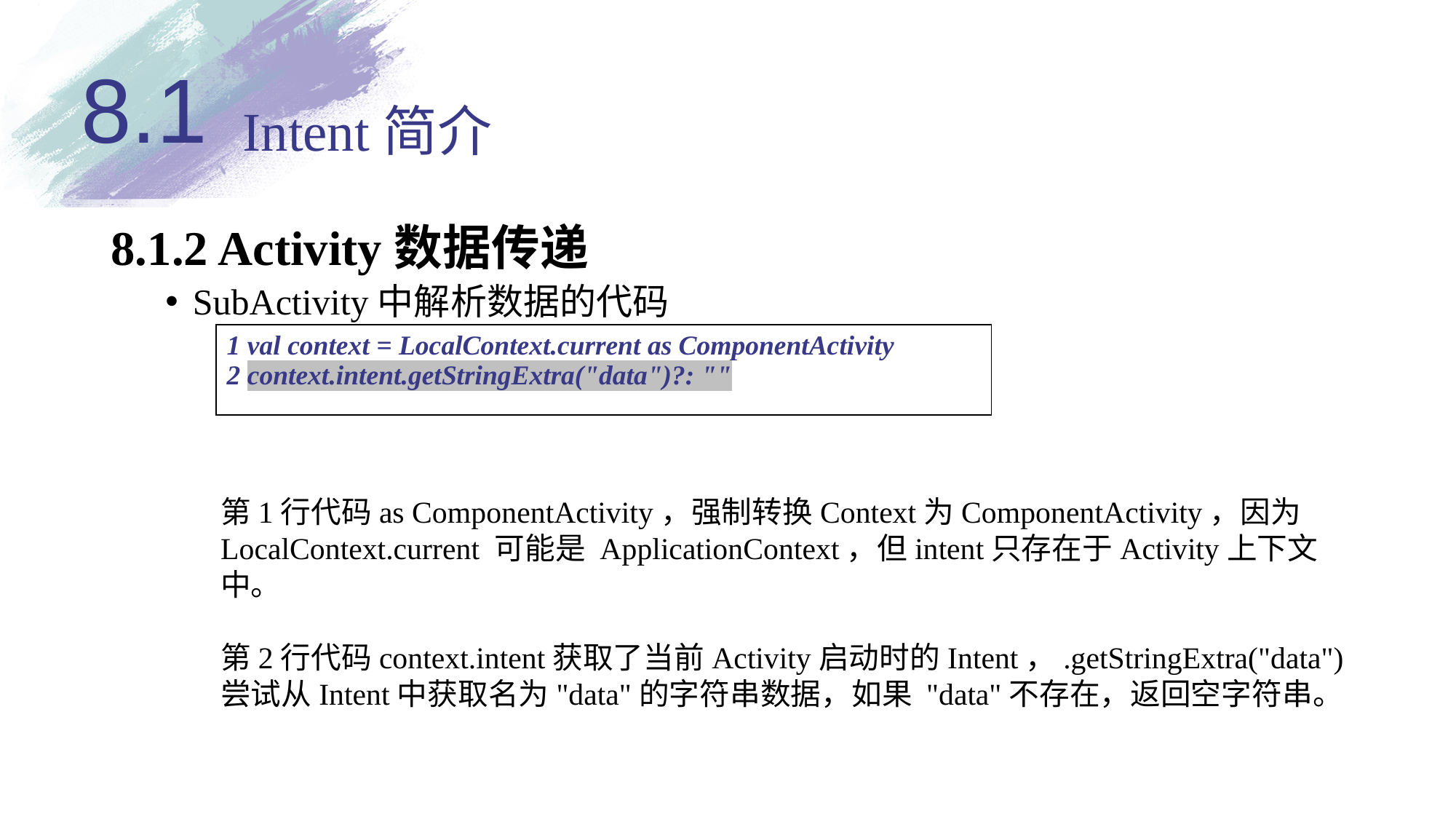

8.1
# Intent简介
8.1.2 Activity数据传递
SubActivity中解析数据的代码

| 1 val context = LocalContext.current as ComponentActivity 2 context.intent.getStringExtra("data")?: "" |
| --- |
第1行代码as ComponentActivity，强制转换Context为ComponentActivity，因为 LocalContext.current 可能是 ApplicationContext，但intent只存在于Activity上下文中。

第2行代码context.intent获取了当前Activity启动时的Intent，.getStringExtra("data")尝试从Intent中获取名为"data"的字符串数据，如果 "data"不存在，返回空字符串。